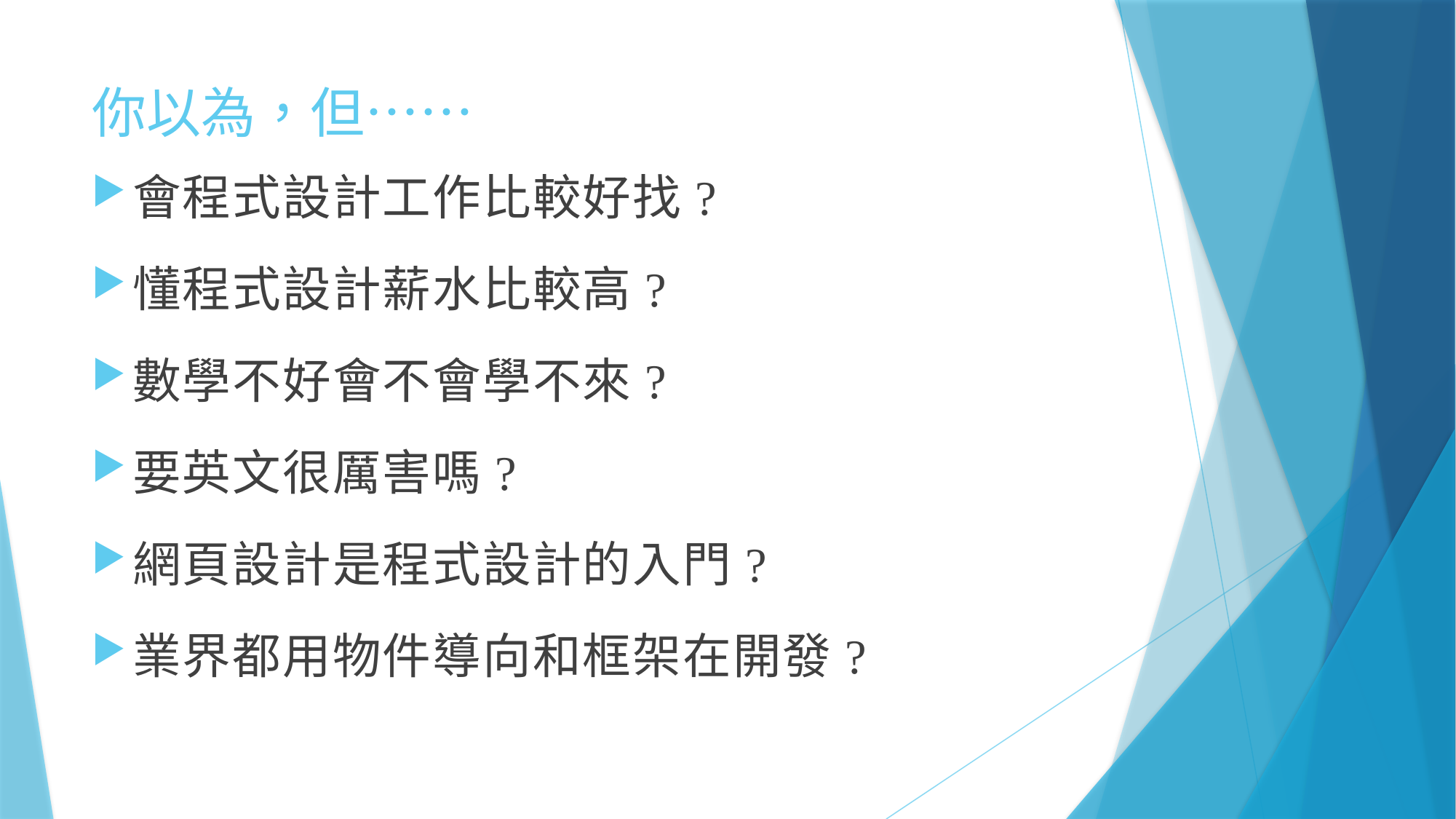

# 你以為，但……
會程式設計工作比較好找?
懂程式設計薪水比較高?
數學不好會不會學不來?
要英文很厲害嗎?
網頁設計是程式設計的入門?
業界都用物件導向和框架在開發?